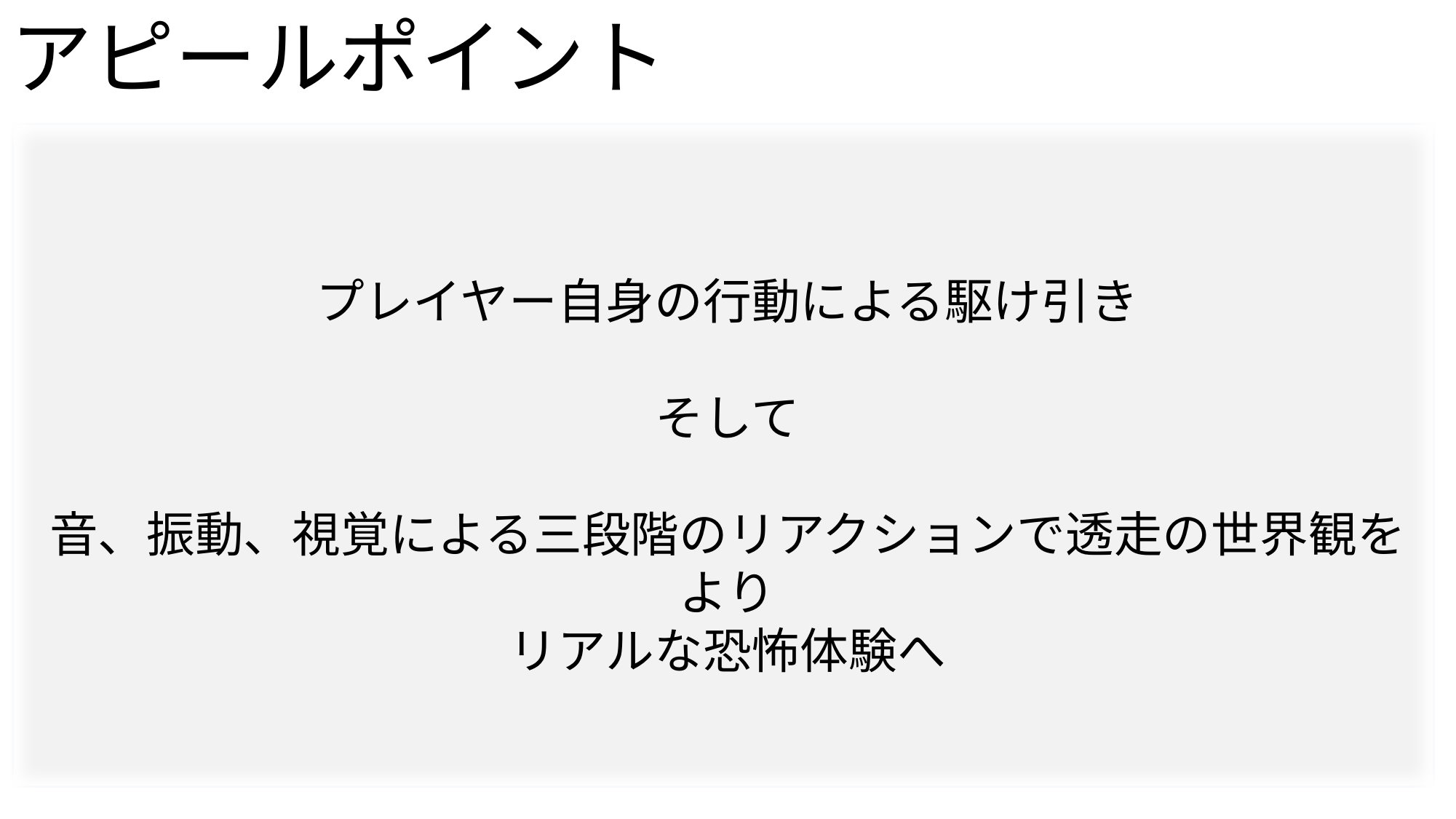

アピールポイント

プレイヤー自身の行動による駆け引き

そして

音、振動、視覚による三段階のリアクションで透走の世界観をより
リアルな恐怖体験へ